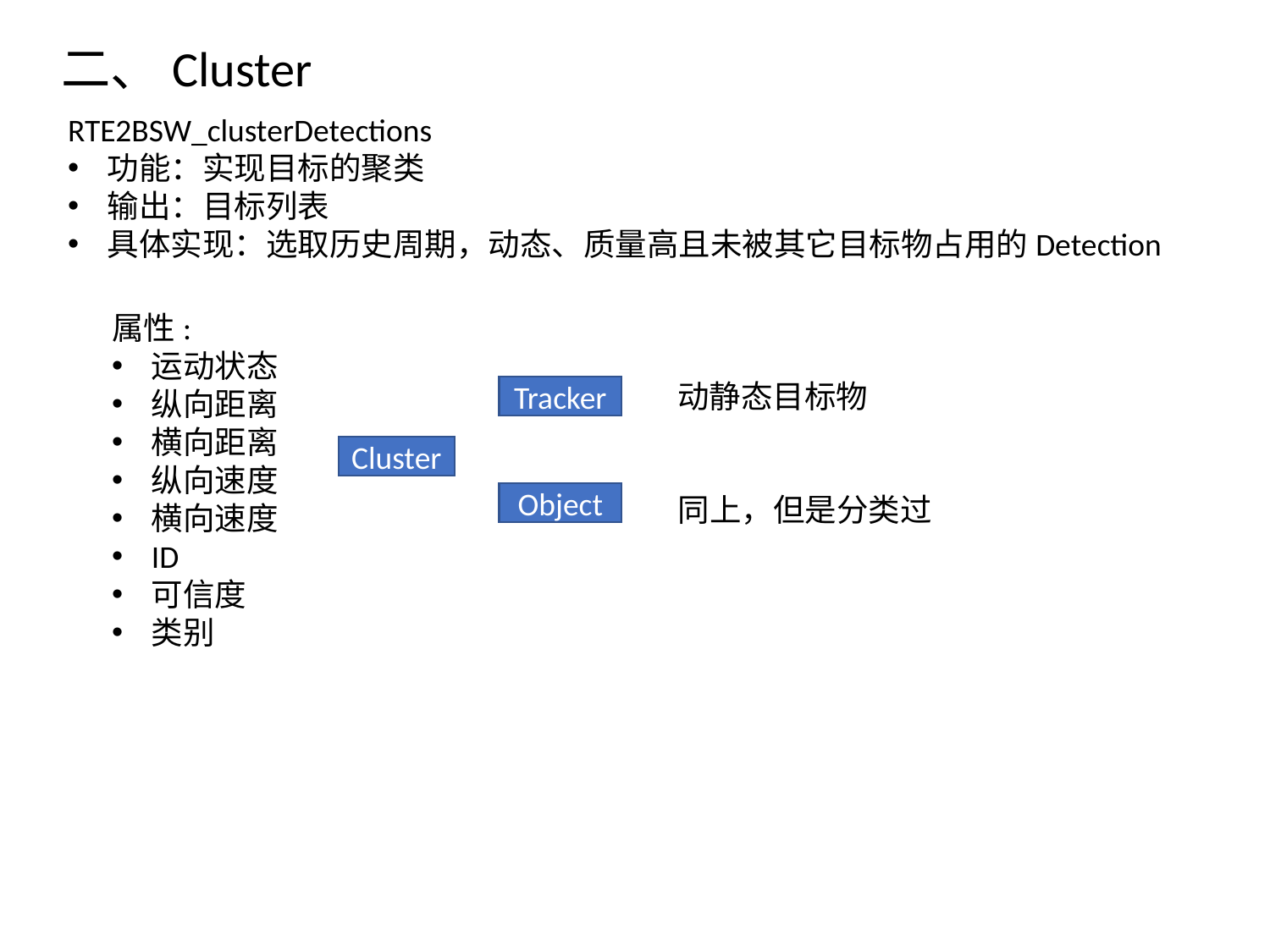

二、Cluster
RTE2BSW_clusterDetections
功能：实现目标的聚类
输出：目标列表
具体实现：选取历史周期，动态、质量高且未被其它目标物占用的Detection
属性:
运动状态
纵向距离
横向距离
纵向速度
横向速度
ID
可信度
类别
动静态目标物
Tracker
Cluster
Object
同上，但是分类过